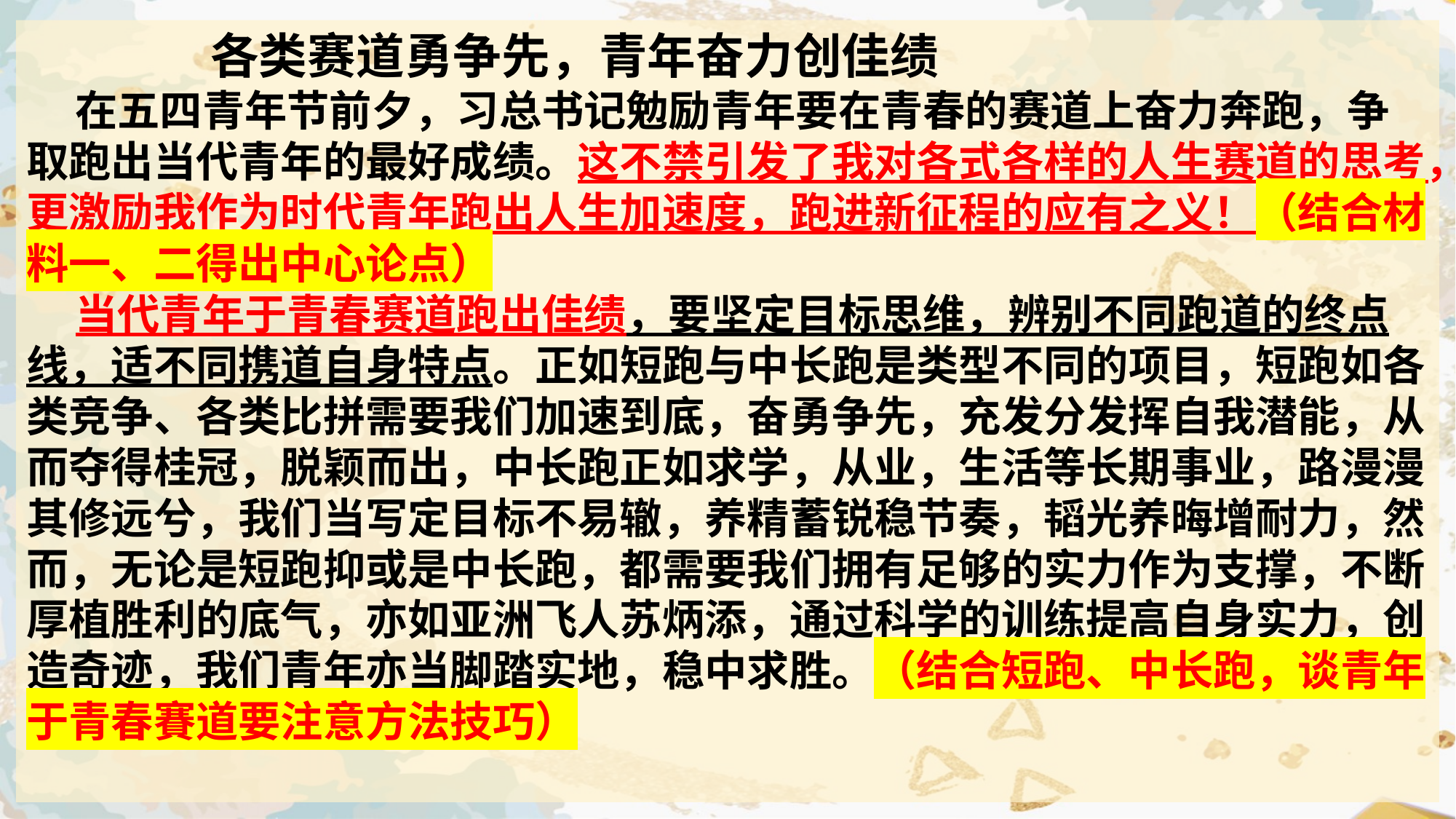

各类赛道勇争先，青年奋力创佳绩
    在五四青年节前夕，习总书记勉励青年要在青春的赛道上奋力奔跑，争取跑出当代青年的最好成绩。这不禁引发了我对各式各样的人生赛道的思考，更激励我作为时代青年跑出人生加速度，跑进新征程的应有之义！（结合材料一、二得出中心论点）
    当代青年于青春赛道跑出佳绩，要坚定目标思维，辨别不同跑道的终点线，适不同携道自身特点。正如短跑与中长跑是类型不同的项目，短跑如各类竞争、各类比拼需要我们加速到底，奋勇争先，充发分发挥自我潜能，从而夺得桂冠，脱颖而出，中长跑正如求学，从业，生活等长期事业，路漫漫其修远兮，我们当写定目标不易辙，养精蓄锐稳节奏，韬光养晦增耐力，然而，无论是短跑抑或是中长跑，都需要我们拥有足够的实力作为支撑，不断厚植胜利的底气，亦如亚洲飞人苏炳添，通过科学的训练提高自身实力，创造奇迹，我们青年亦当脚踏实地，稳中求胜。（结合短跑、中长跑，谈青年于青春賽道要注意方法技巧）